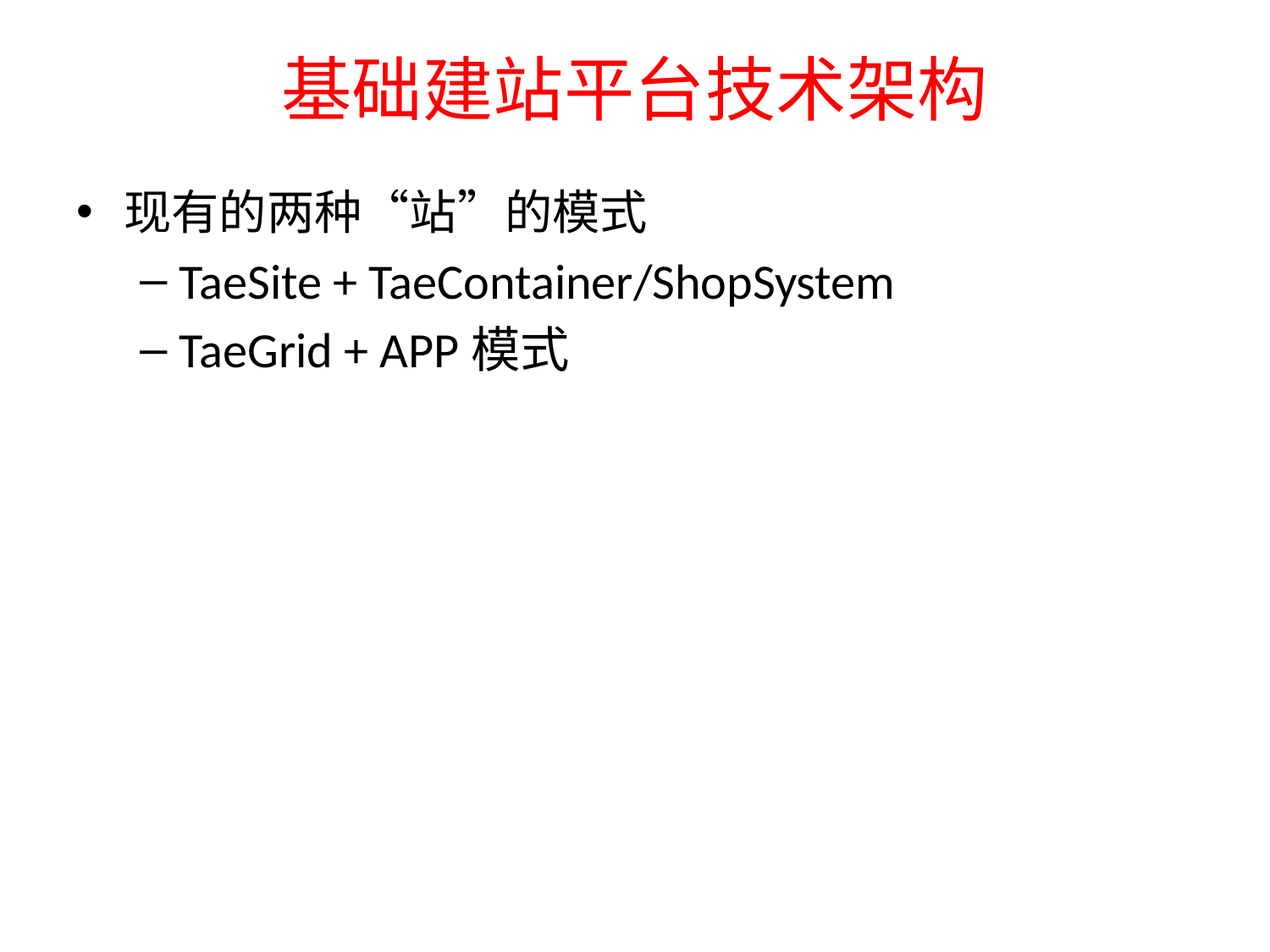

# 基础建站平台技术架构
现有的两种“站”的模式
TaeSite + TaeContainer/ShopSystem
TaeGrid + APP模式